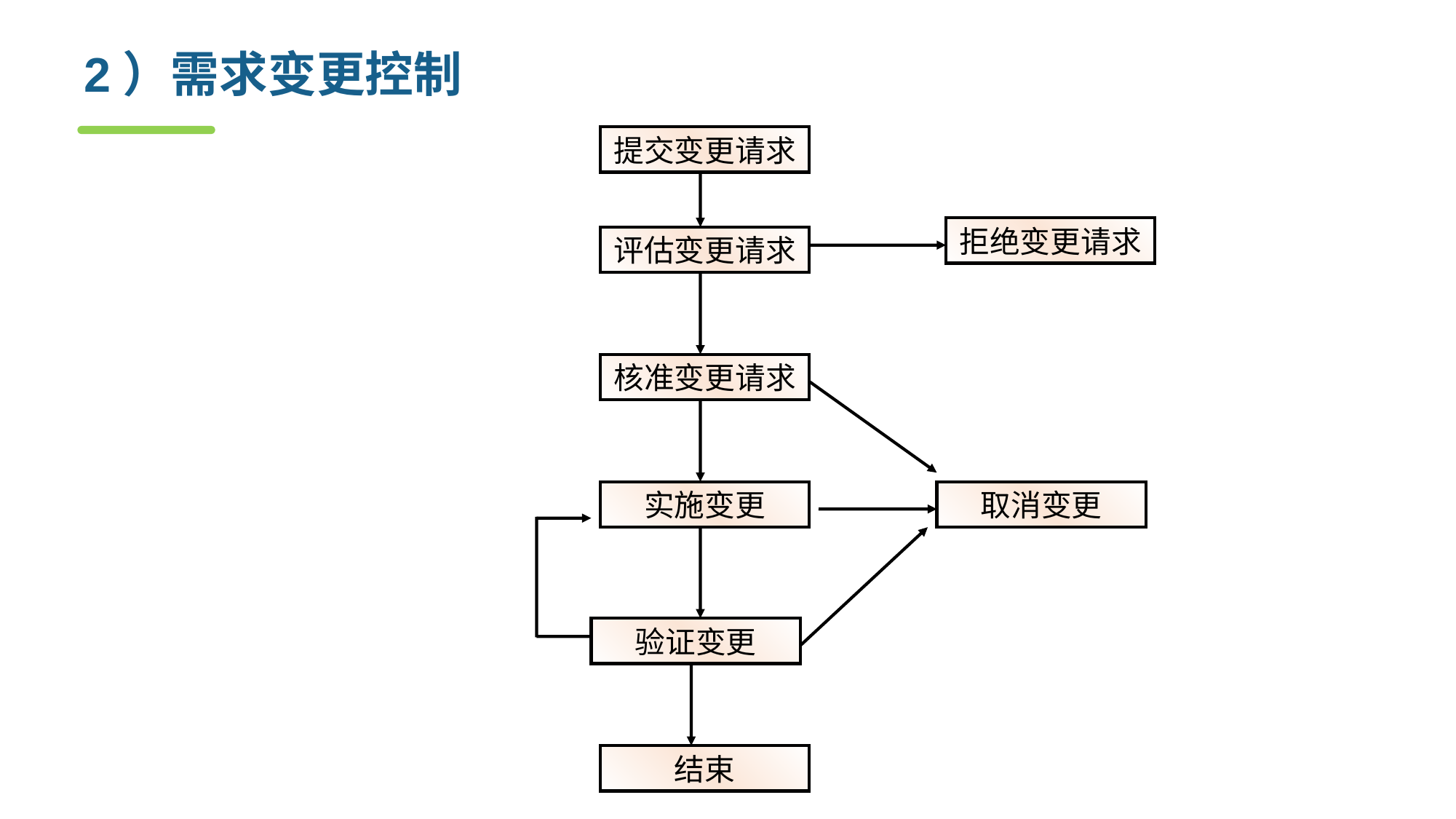

# 2）需求变更控制
提交变更请求

拒绝变更请求
评估变更请求

核准变更请求

实施变更
取消变更

验证变更

结束
185